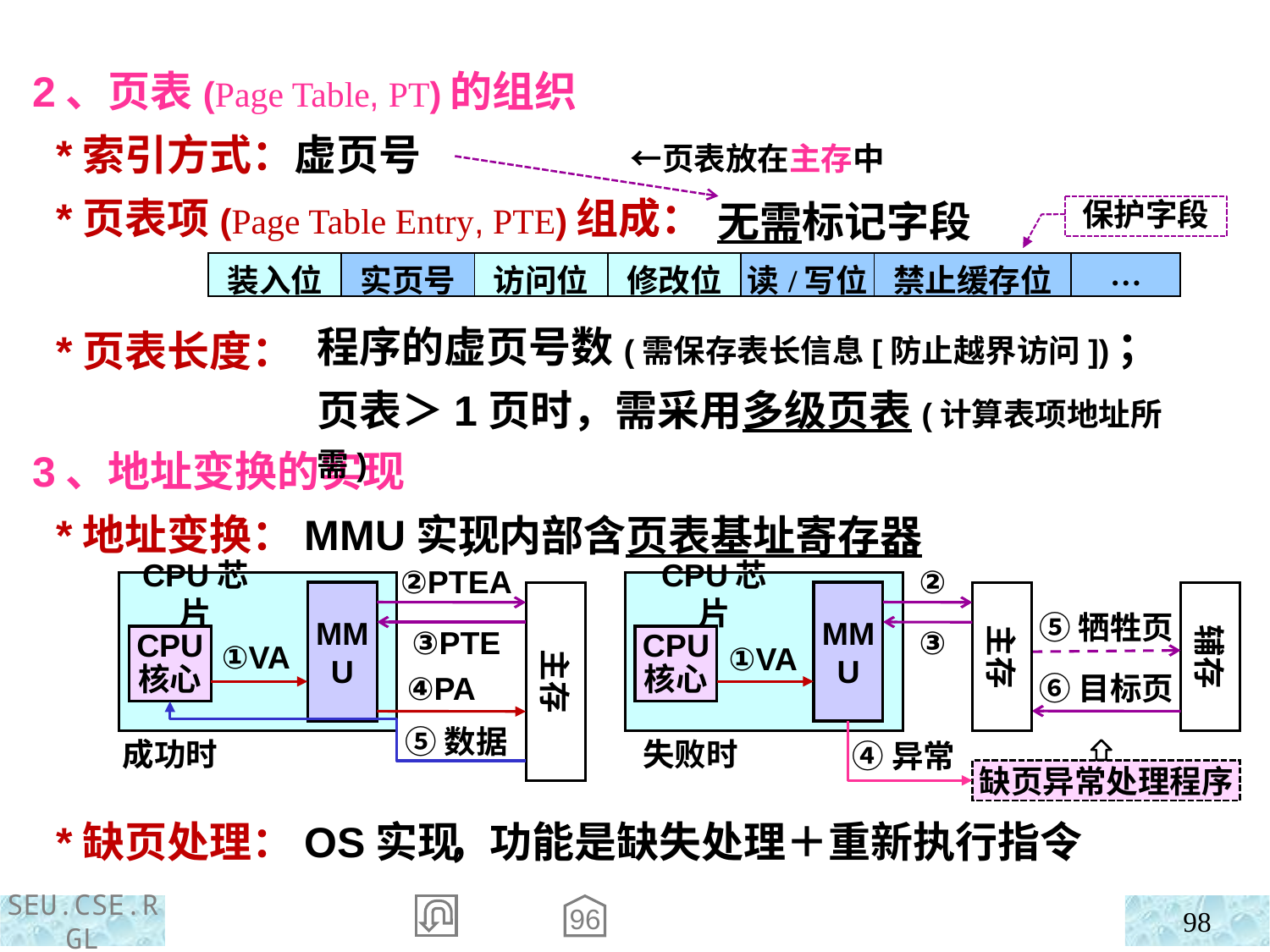

2、页表(Page Table, PT)的组织
  *索引方式：虚页号                      ←页表放在主存中
  *页表项(Page Table Entry, PTE)组成：

  *页表长度：
无需标记字段
保护字段
| 装入位 | 实页号 | 访问位 | 修改位 | 读/写位 | 禁止缓存位 | … |
| --- | --- | --- | --- | --- | --- | --- |
程序的虚页号数(需保存表长信息[防止越界访问])；
页表＞1页时，需采用多级页表(计算表项地址所需)
3、地址变换的实现
  *地址变换：MMU实现

  *缺页处理：OS实现
  ，内部含页表基址寄存器

 ，功能是缺失处理＋重新执行指令
②PTEA

CPU芯片
MMU
主存
③PTE
CPU
核心
①VA
④PA
⑤数据
成功时
②

CPU芯片
MMU
主存
③
CPU
核心
①VA
失败时
④异常
辅存
⑤牺牲页
⑥目标页
⑦VA

缺页异常处理程序

96
98